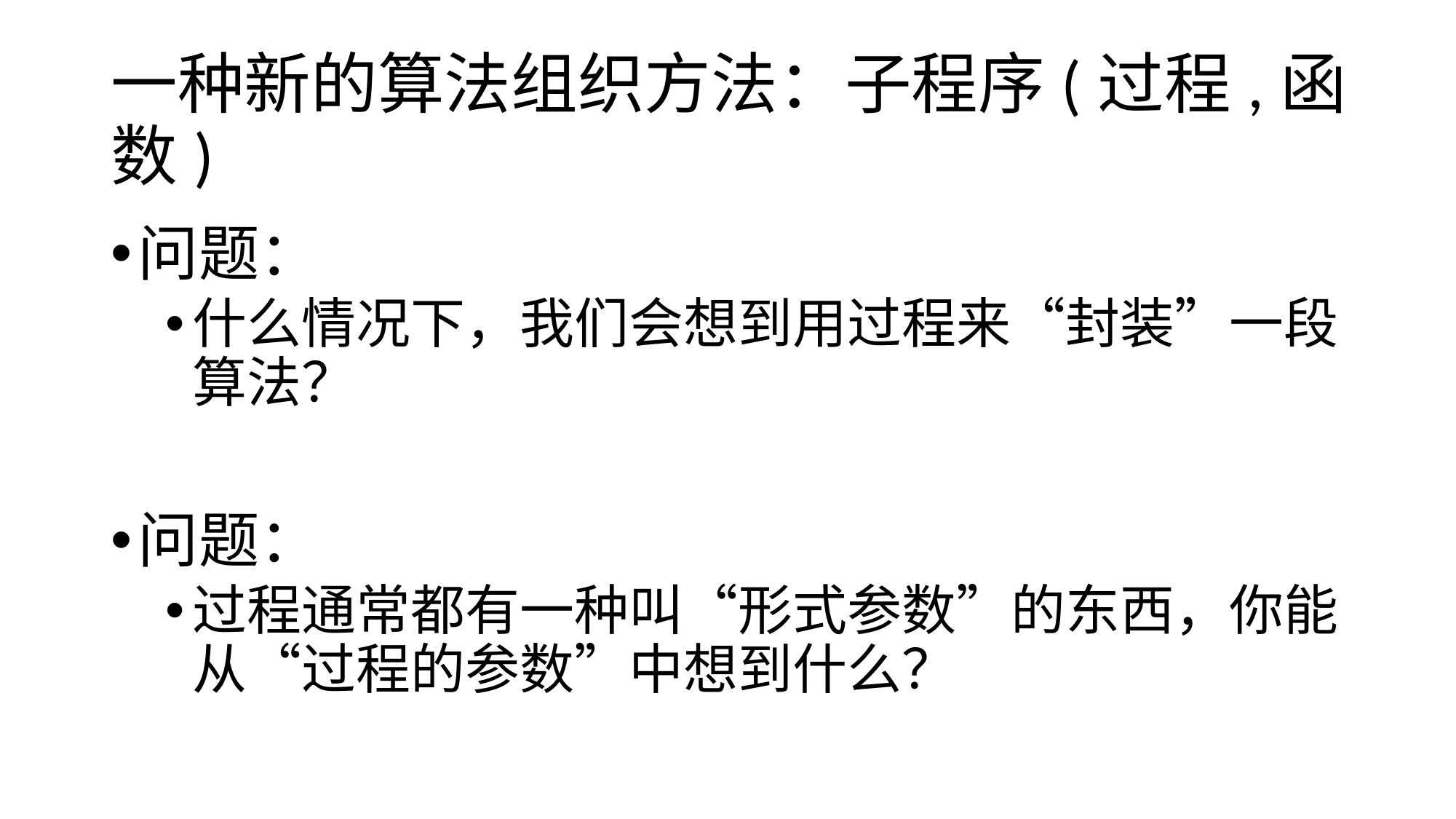

# 一种新的算法组织方法：子程序(过程,函数)
问题：
什么情况下，我们会想到用过程来“封装”一段算法？

问题：
过程通常都有一种叫“形式参数”的东西，你能从“过程的参数”中想到什么？